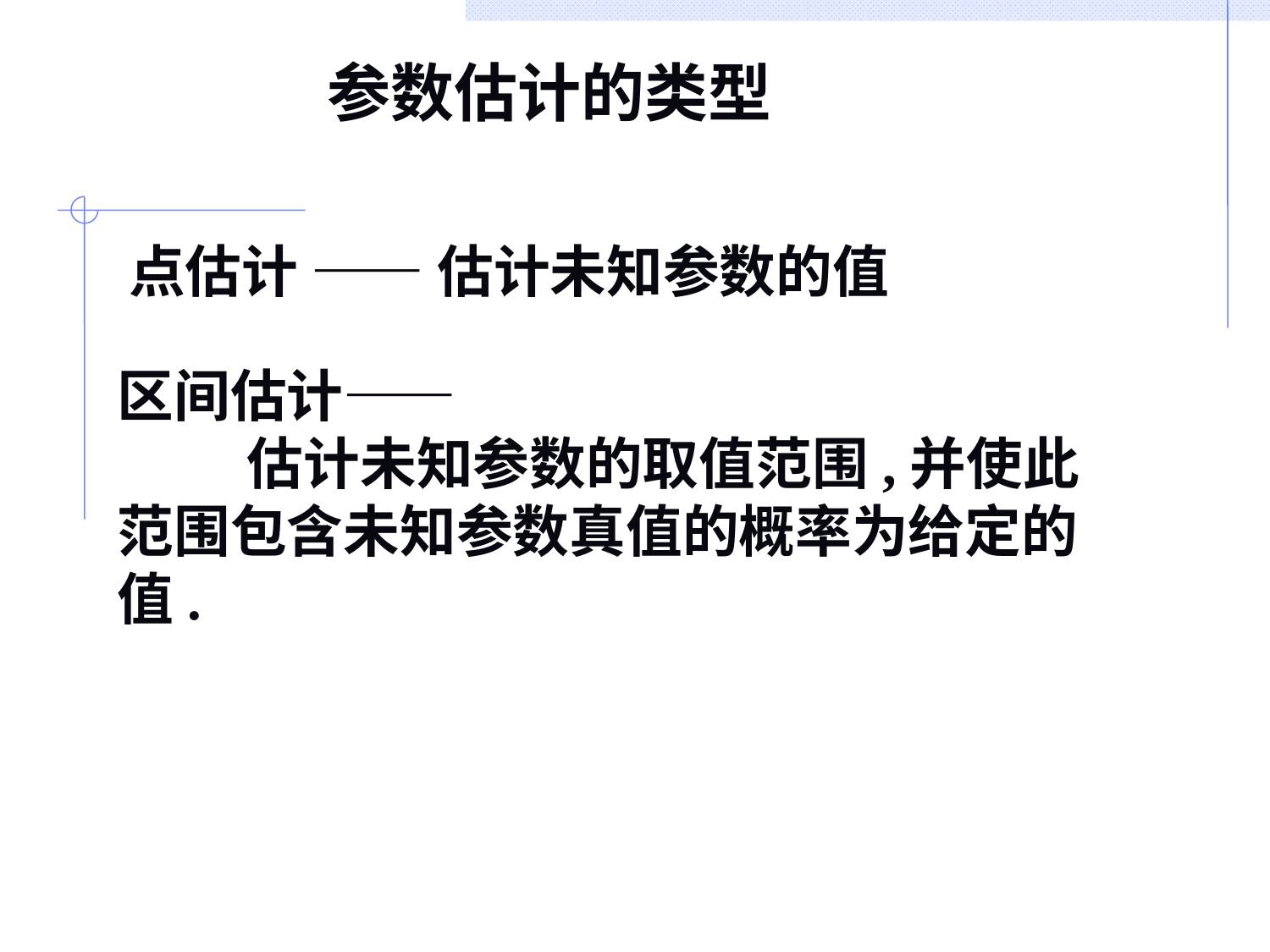

参数估计的类型
点估计 —— 估计未知参数的值
区间估计——
         估计未知参数的取值范围,并使此范围包含未知参数真值的概率为给定的值.